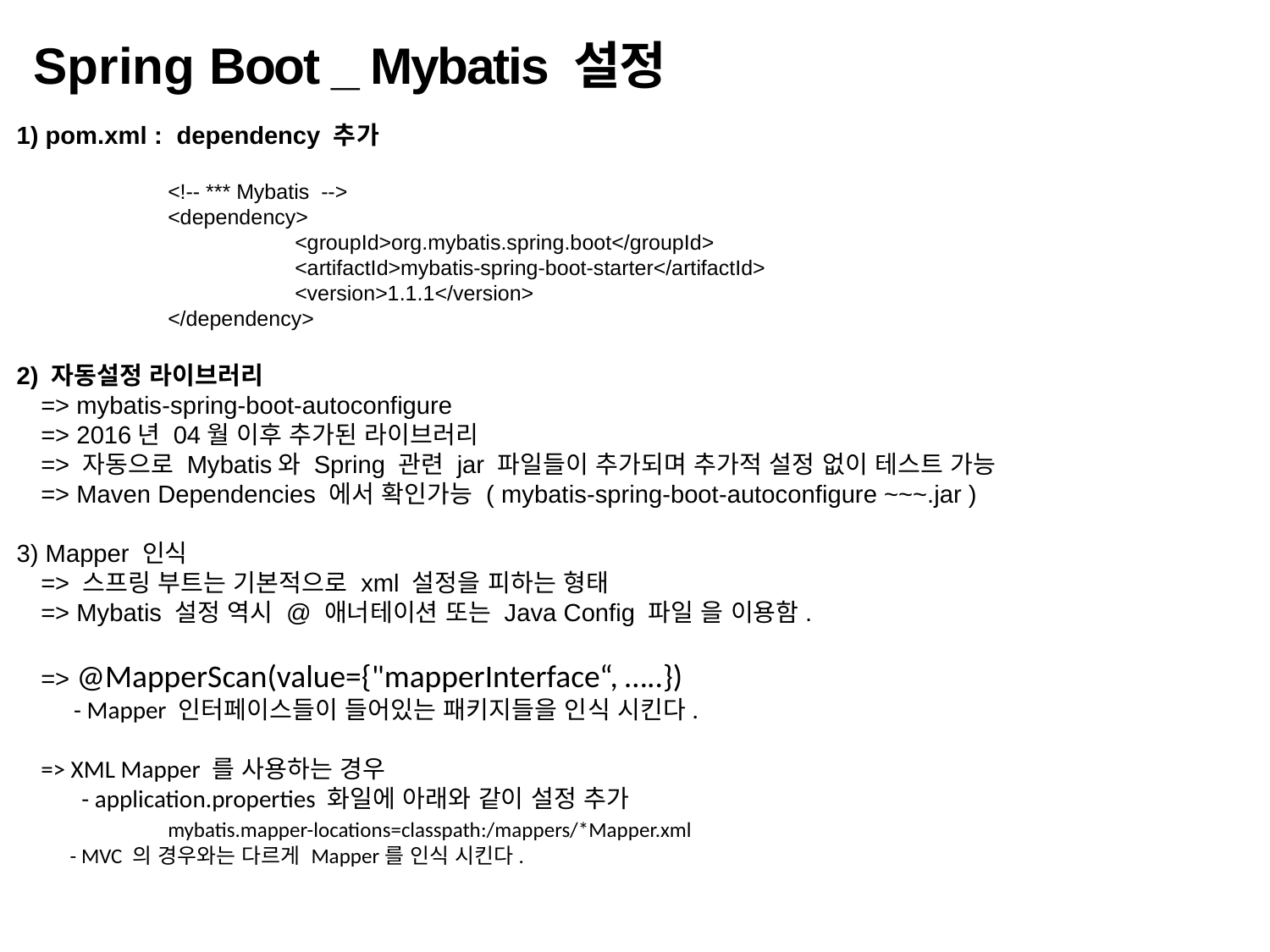

# Spring Boot _ Mybatis 설정
1) pom.xml :  dependency 추가
		<!-- *** Mybatis  -->
		<dependency>
			<groupId>org.mybatis.spring.boot</groupId>
			<artifactId>mybatis-spring-boot-starter</artifactId>
			<version>1.1.1</version>
		</dependency>

2) 자동설정 라이브러리
=> mybatis-spring-boot-autoconfigure
=> 2016년 04월 이후 추가된 라이브러리
=> 자동으로 Mybatis와 Spring 관련 jar 파일들이 추가되며 추가적 설정 없이 테스트 가능
=> Maven Dependencies 에서 확인가능 ( mybatis-spring-boot-autoconfigure ~~~.jar )

3) Mapper 인식
=> 스프링 부트는 기본적으로 xml 설정을 피하는 형태
=> Mybatis 설정 역시 @ 애너테이션 또는 Java Config 파일 을 이용함.
=> @MapperScan(value={"mapperInterface“, …..})
      - Mapper 인터페이스들이 들어있는 패키지들을 인식 시킨다.
=> XML Mapper 를 사용하는 경우
     - application.properties 화일에 아래와 같이 설정 추가
 	mybatis.mapper-locations=classpath:/mappers/*Mapper.xml
      - MVC 의 경우와는 다르게 Mapper를 인식 시킨다.